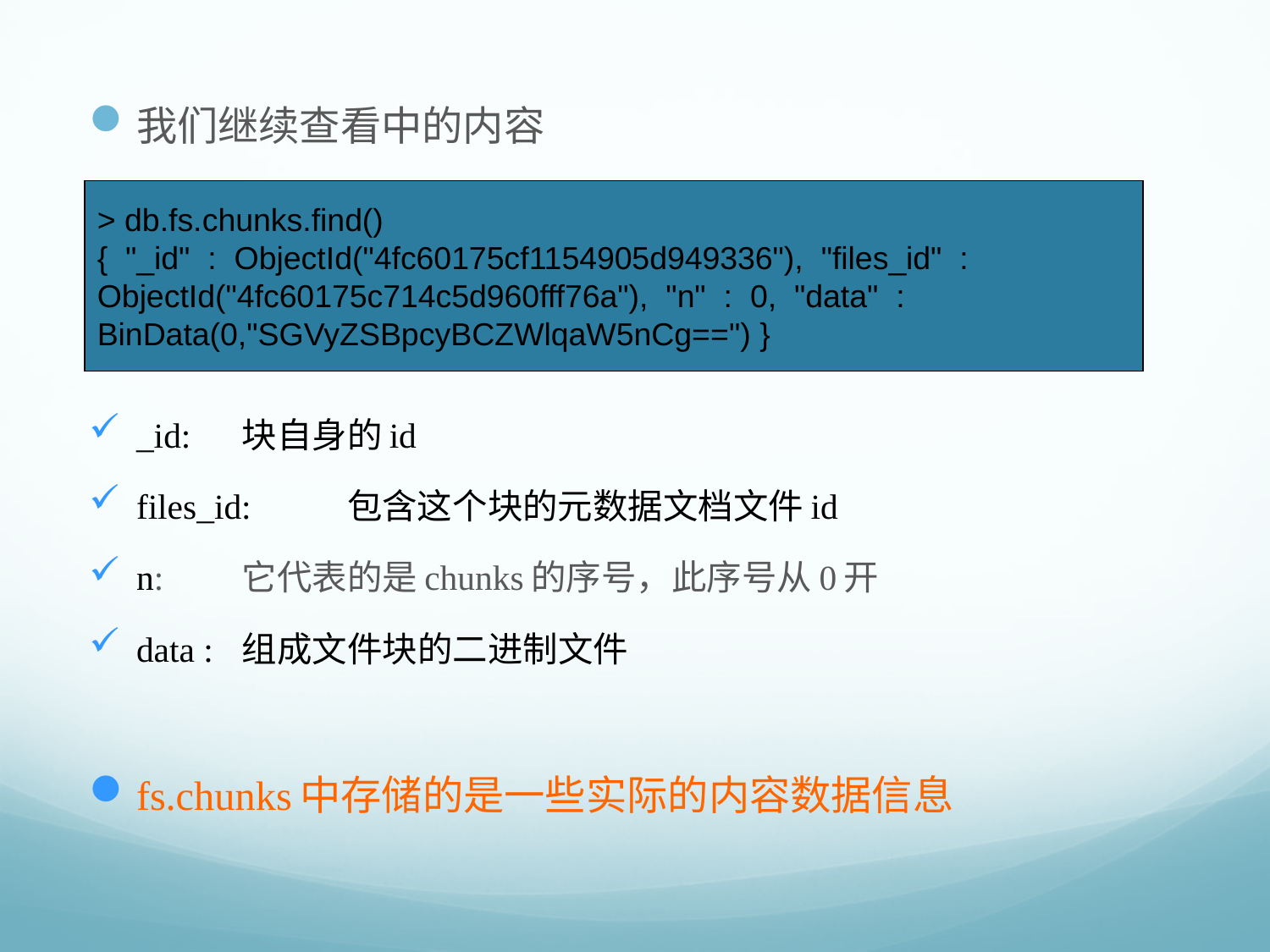

我们继续查看中的内容

_id:	块自身的id
files_id:	包含这个块的元数据文档文件id
n:		它代表的是chunks的序号，此序号从0开
data :		组成文件块的二进制文件

fs.chunks中存储的是一些实际的内容数据信息

> db.fs.chunks.find()
{  "_id"  :  ObjectId("4fc60175cf1154905d949336"),  "files_id"  :
ObjectId("4fc60175c714c5d960fff76a"),  "n"  :  0,  "data"  :
BinData(0,"SGVyZSBpcyBCZWlqaW5nCg==") }